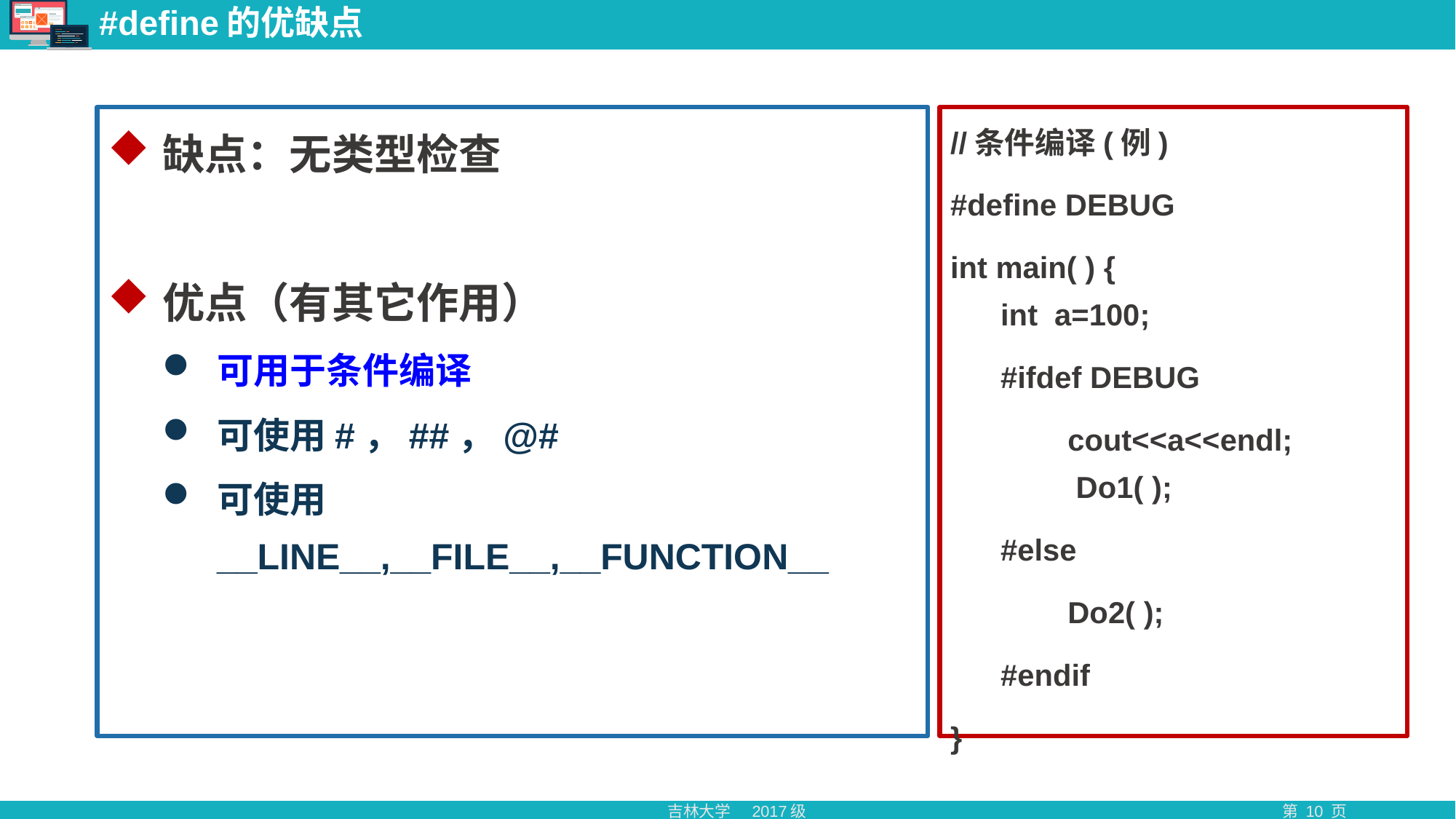

# #define的优缺点
缺点：无类型检查

优点（有其它作用）
可用于条件编译
可使用#，##，@#
可使用 __LINE__,__FILE__,__FUNCTION__
//条件编译(例)
#define DEBUG
int main( ) {
      int  a=100;
      #ifdef DEBUG
              cout<<a<<endl;
               Do1( );
      #else
              Do2( );
      #endif
}